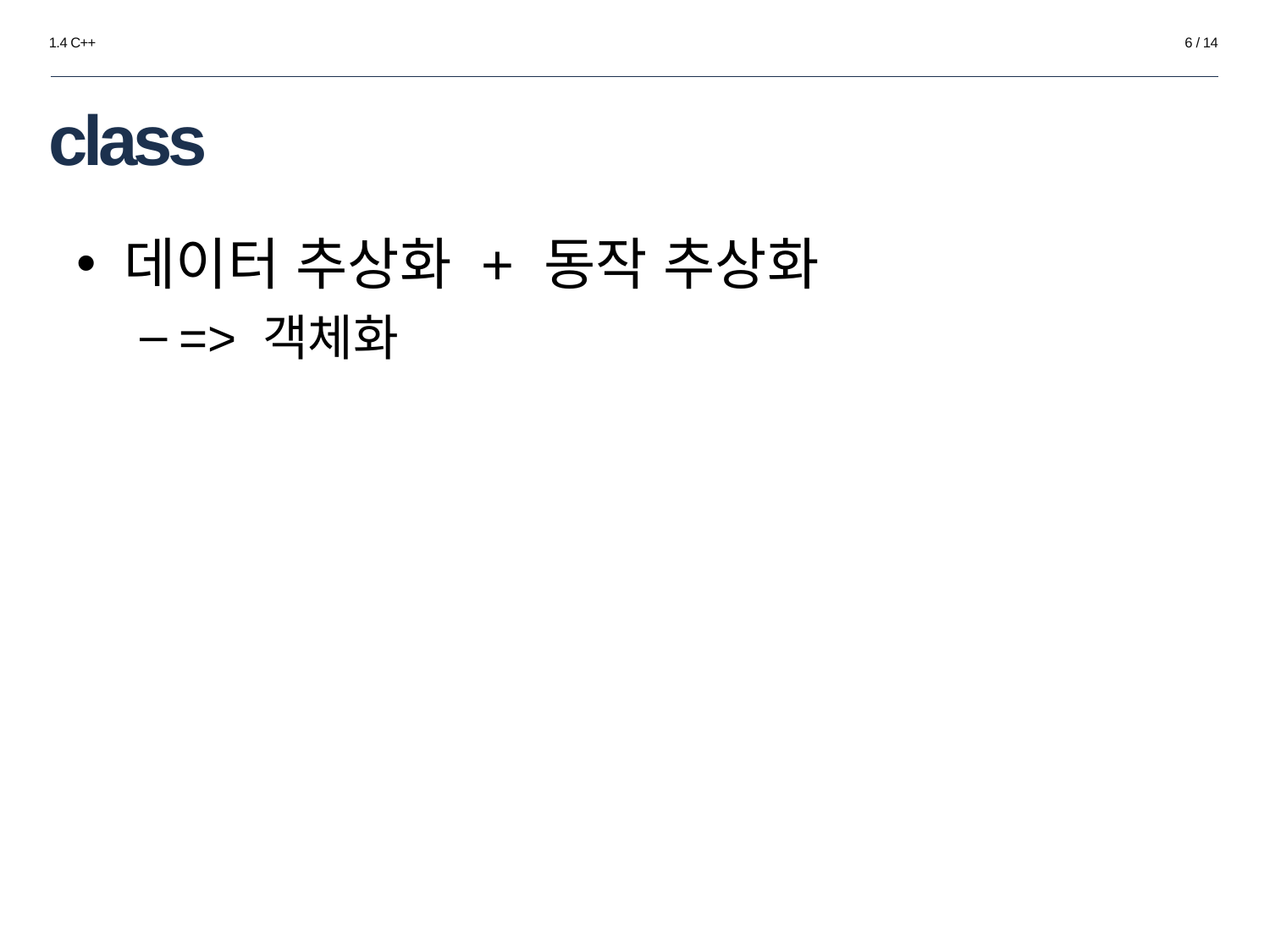

1.4 C++
6 / 14
# class
데이터 추상화 + 동작 추상화
=> 객체화